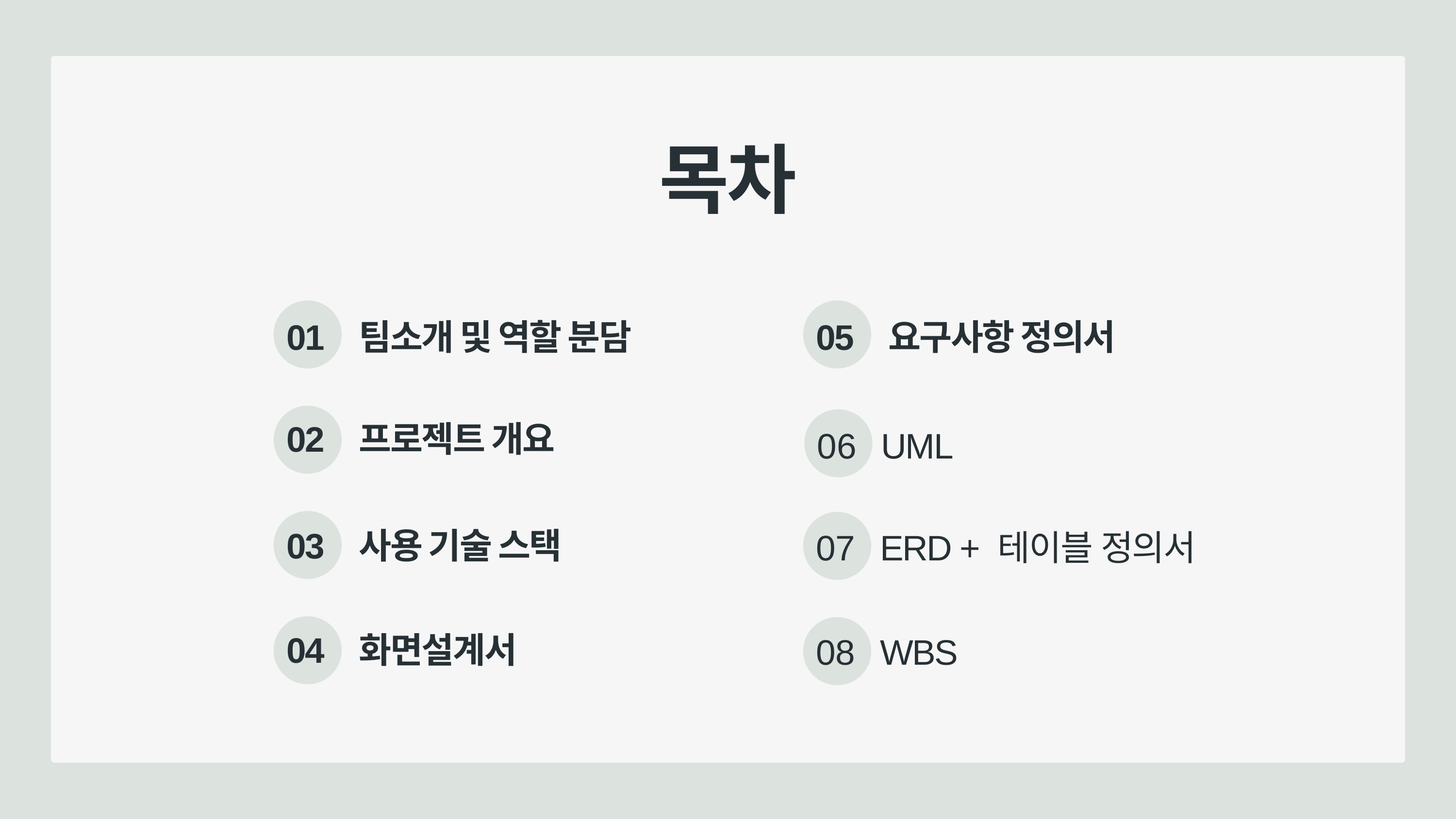

목차

01   팀소개 및 역할 분담
05   요구사항 정의서

02   프로젝트 개요
06   UML

03   사용 기술 스택
07   ERD + 테이블 정의서

04   화면설계서
08   WBS